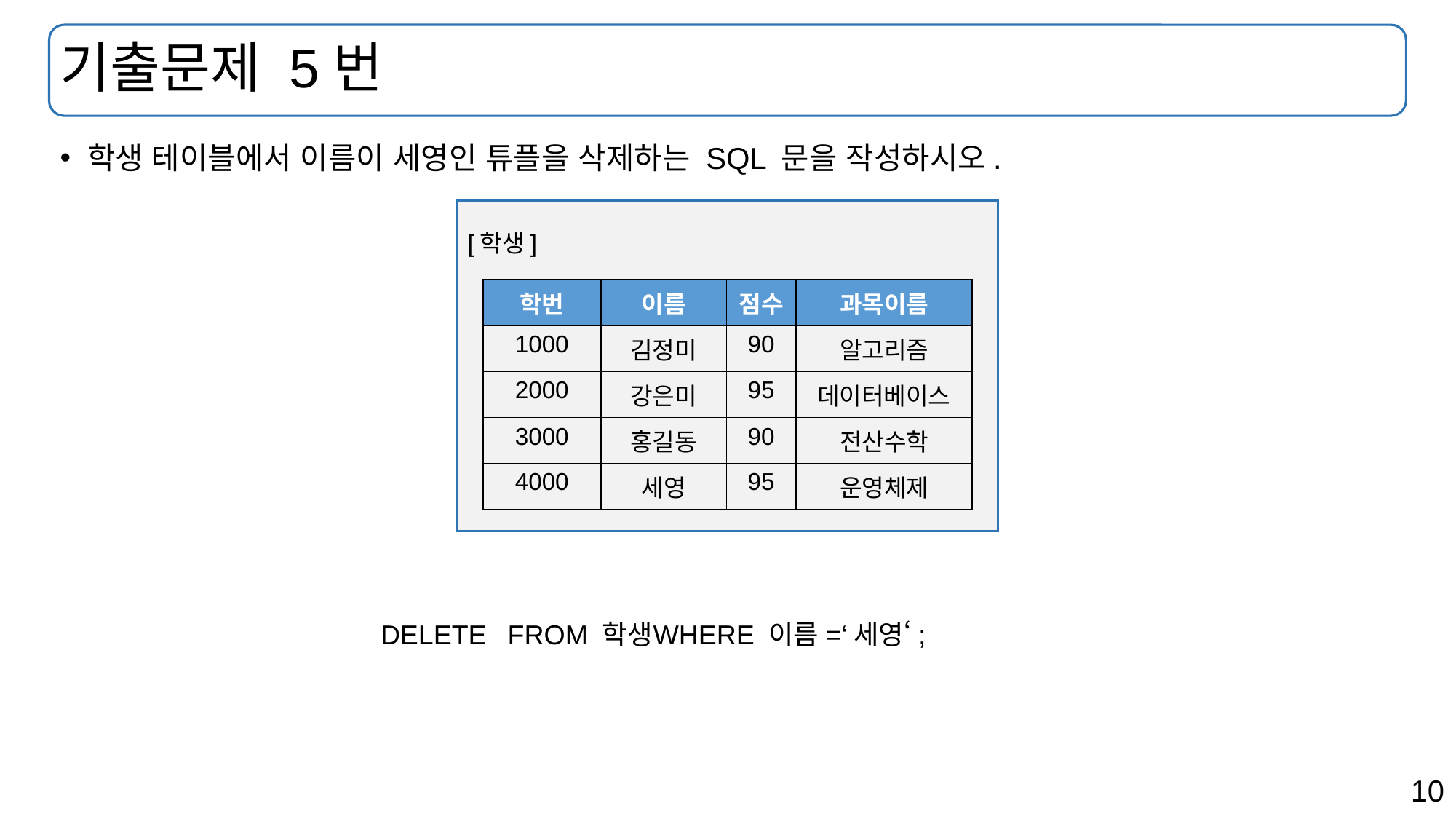

# 기출문제 5번
학생 테이블에서 이름이 세영인 튜플을 삭제하는 SQL 문을 작성하시오.
[학생]

| 학번 | 이름 | 점수 | 과목이름 |
| --- | --- | --- | --- |
| 1000 | 김정미 | 90 | 알고리즘 |
| 2000 | 강은미 | 95 | 데이터베이스 |
| 3000 | 홍길동 | 90 | 전산수학 |
| 4000 | 세영 | 95 | 운영체제 |
DELETE
FROM 학생
WHERE 이름=‘세영‘;